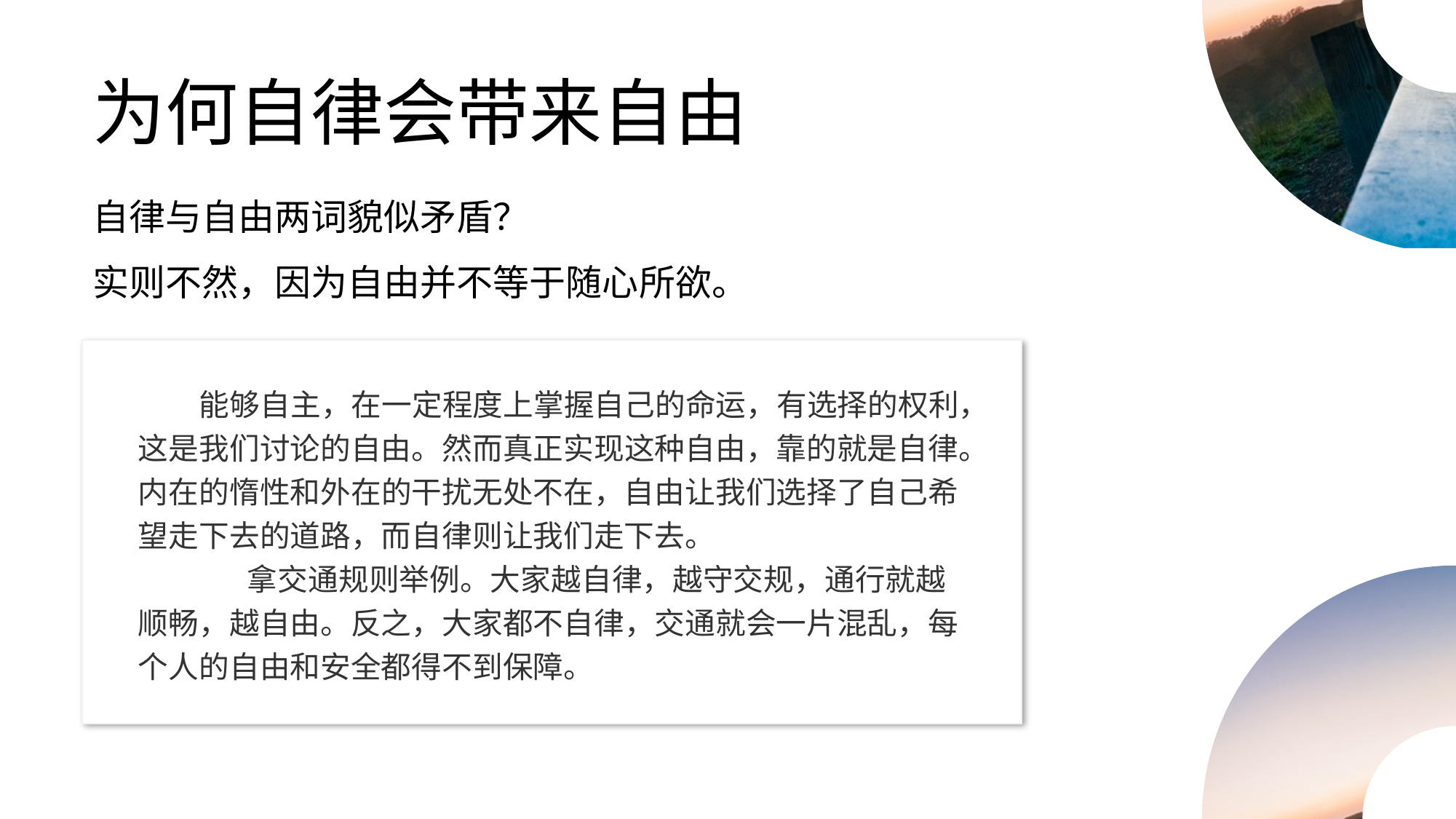

为何自律会带来自由
自律与自由两词貌似矛盾？
实则不然，因为自由并不等于随心所欲。

        能够自主，在一定程度上掌握自己的命运，有选择的权利，这是我们讨论的自由。然而真正实现这种自由，靠的就是自律。内在的惰性和外在的干扰无处不在，自由让我们选择了自己希望走下去的道路，而自律则让我们走下去。
	拿交通规则举例。大家越自律，越守交规，通行就越顺畅，越自由。反之，大家都不自律，交通就会一片混乱，每个人的自由和安全都得不到保障。